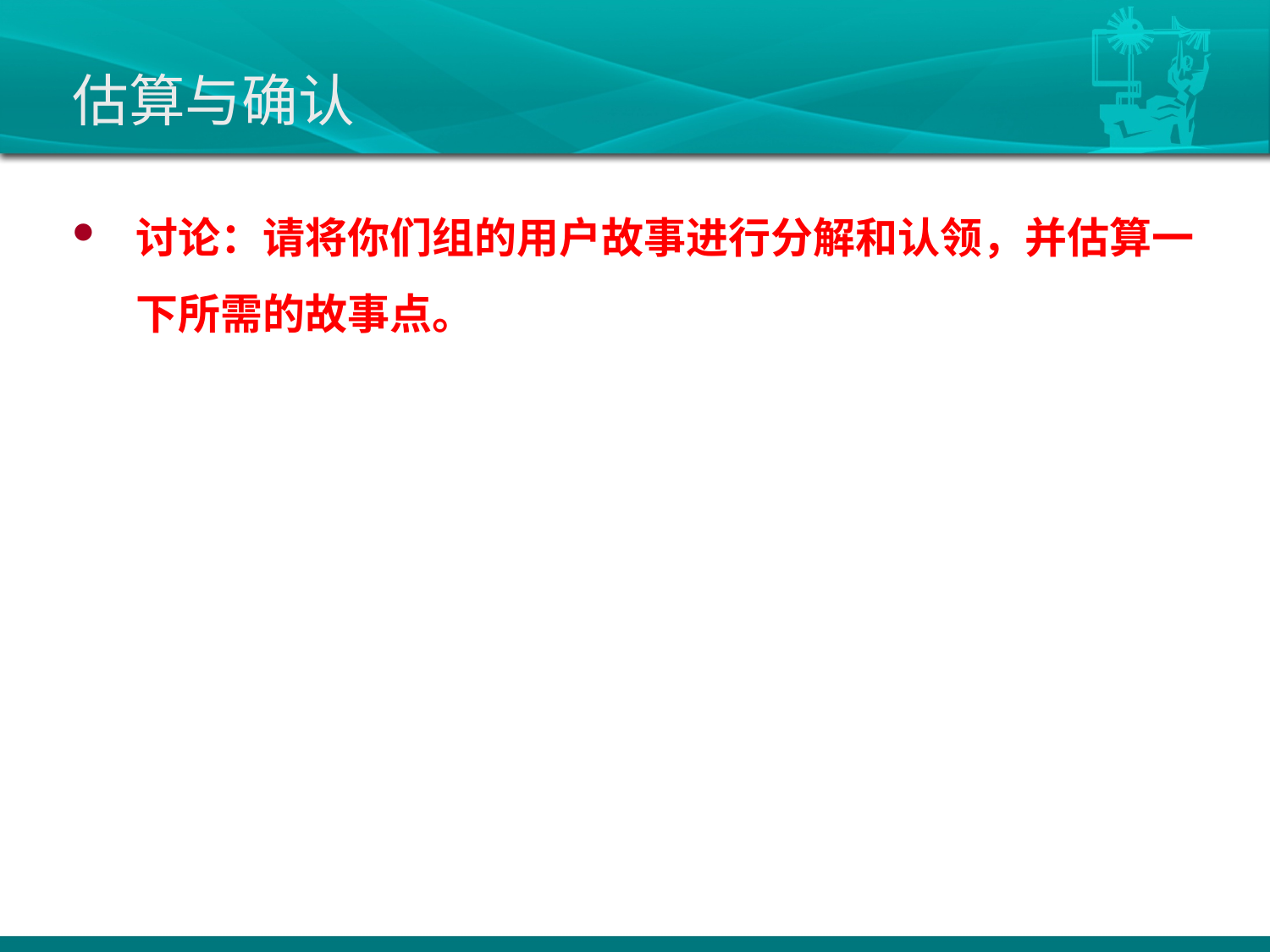

# 估算与确认
讨论：请将你们组的用户故事进行分解和认领，并估算一下所需的故事点。